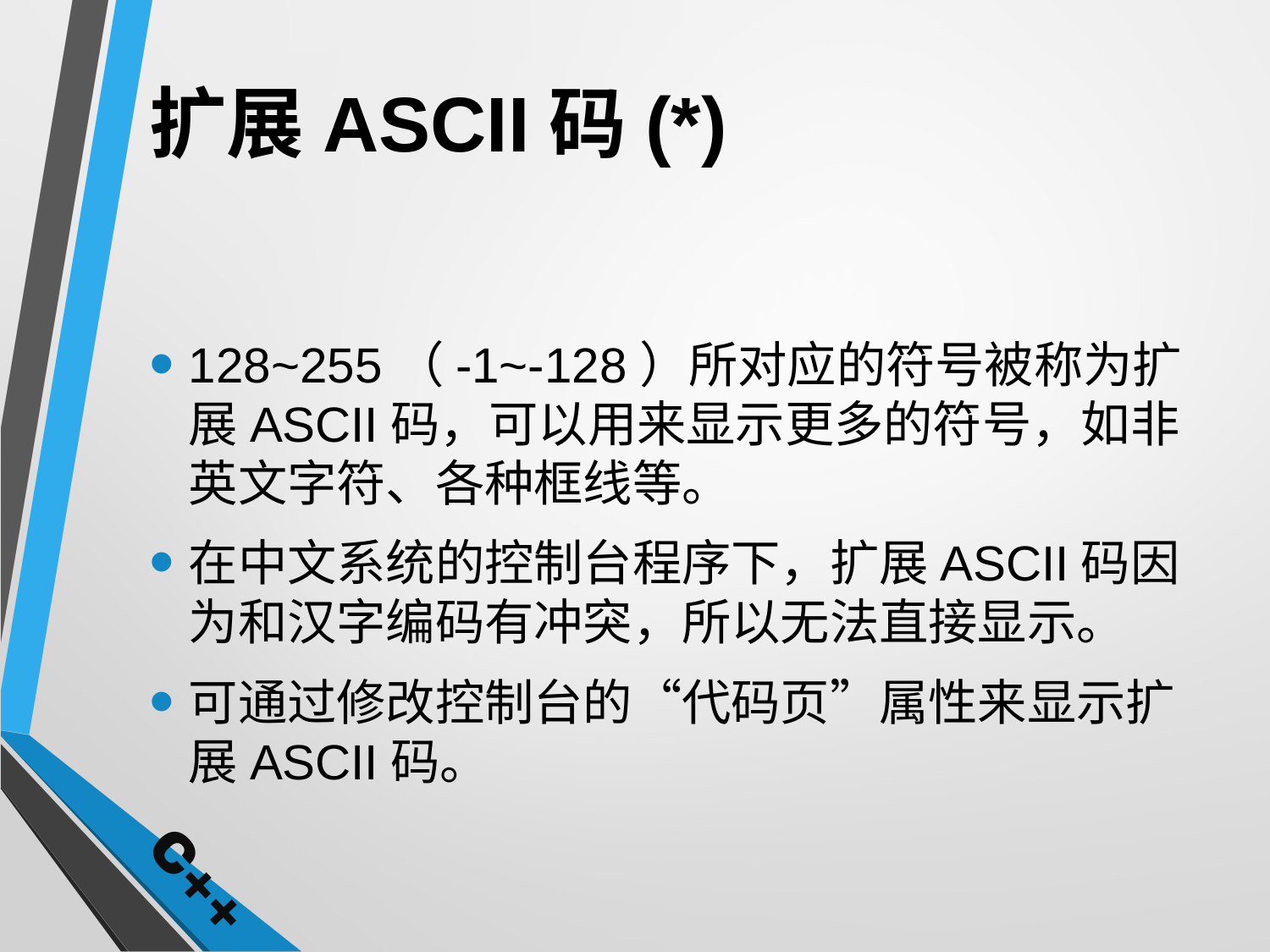

# 扩展ASCII码(*)
128~255（-1~-128）所对应的符号被称为扩展ASCII码，可以用来显示更多的符号，如非英文字符、各种框线等。
在中文系统的控制台程序下，扩展ASCII码因为和汉字编码有冲突，所以无法直接显示。
可通过修改控制台的“代码页”属性来显示扩展ASCII码。